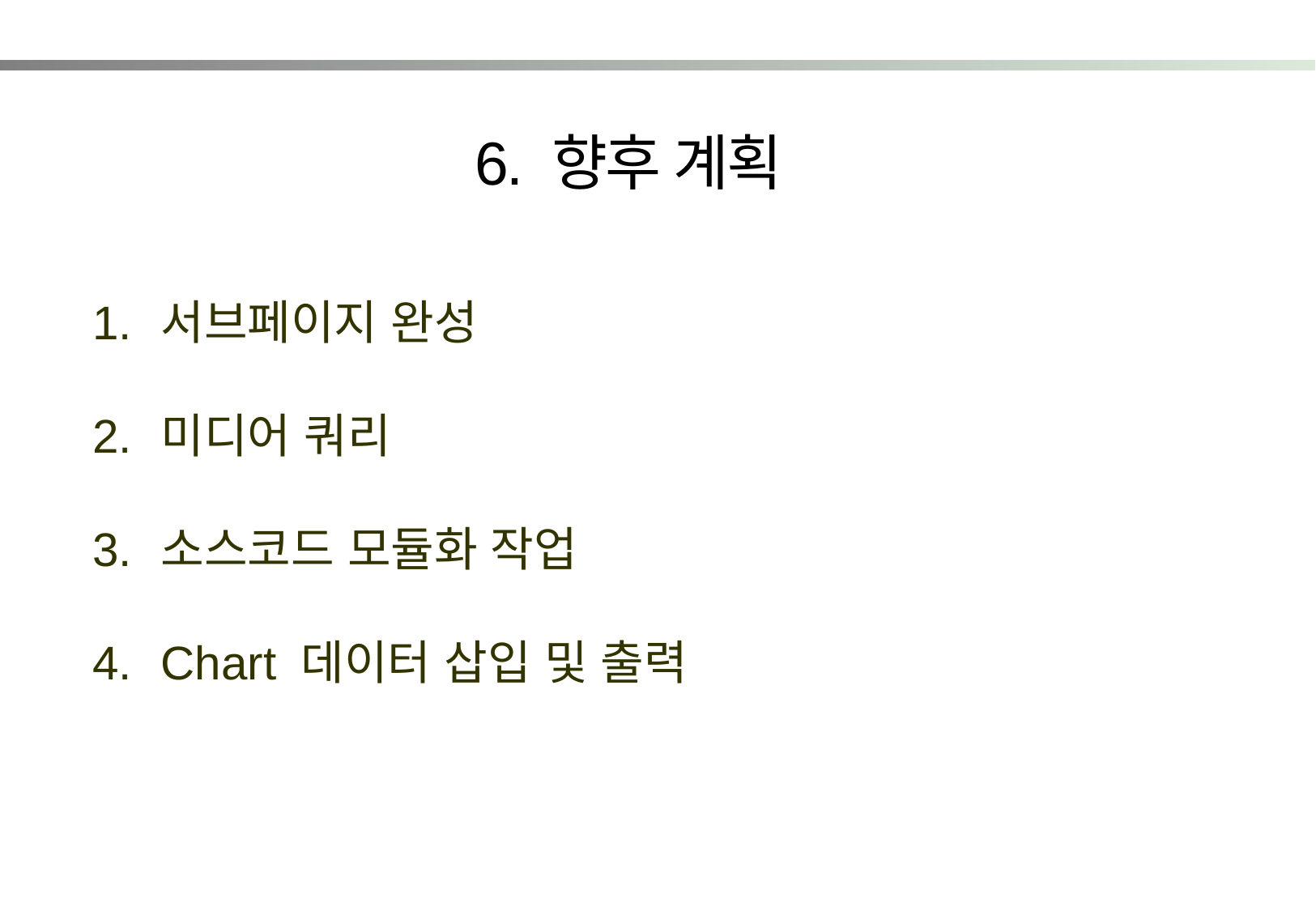

6. 향후 계획
서브페이지 완성
미디어 쿼리
소스코드 모듈화 작업
Chart 데이터 삽입 및 출력